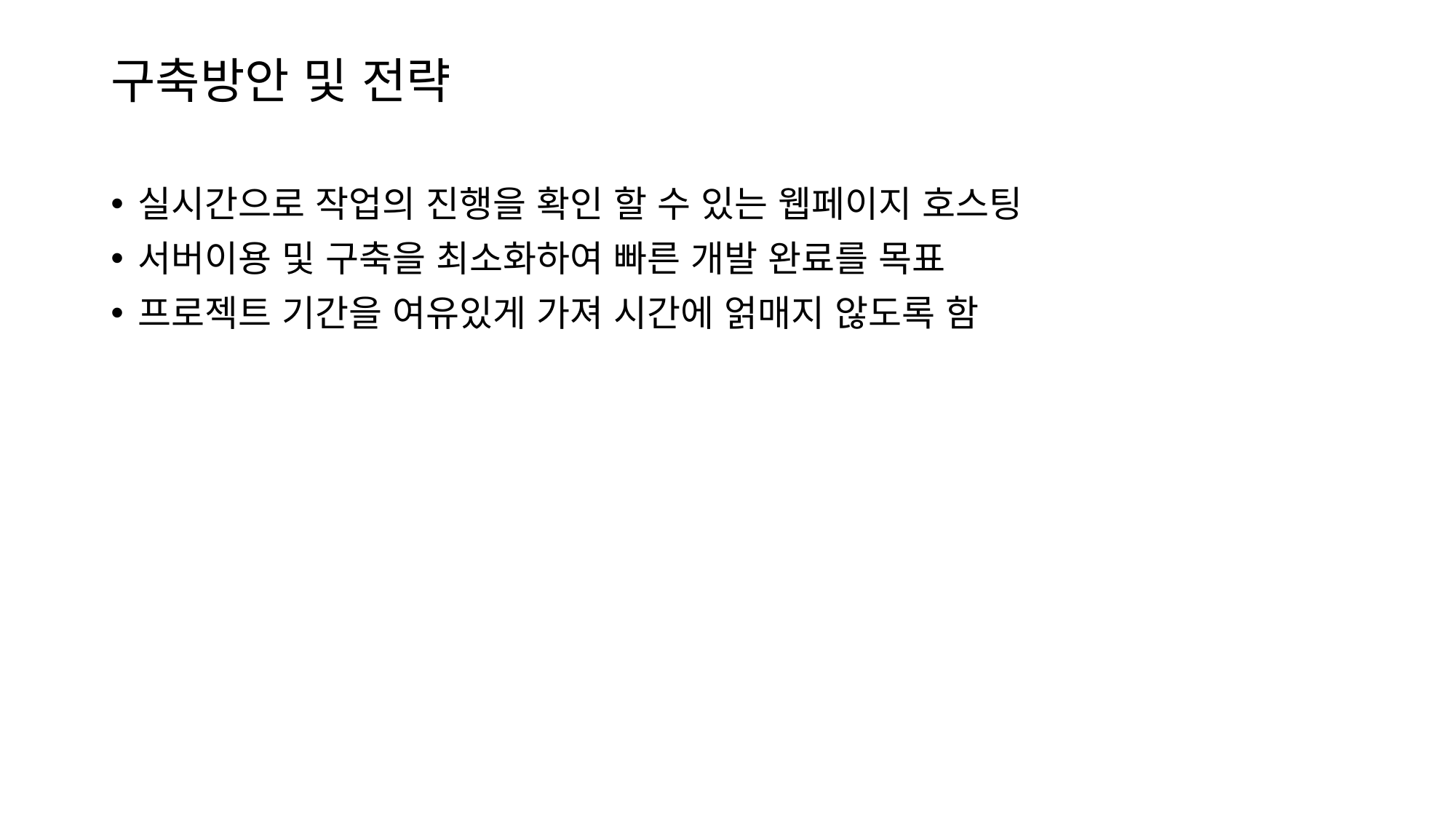

구축방안 및 전략

실시간으로 작업의 진행을 확인 할 수 있는 웹페이지 호스팅
서버이용 및 구축을 최소화하여 빠른 개발 완료를 목표
프로젝트 기간을 여유있게 가져 시간에 얽매지 않도록 함